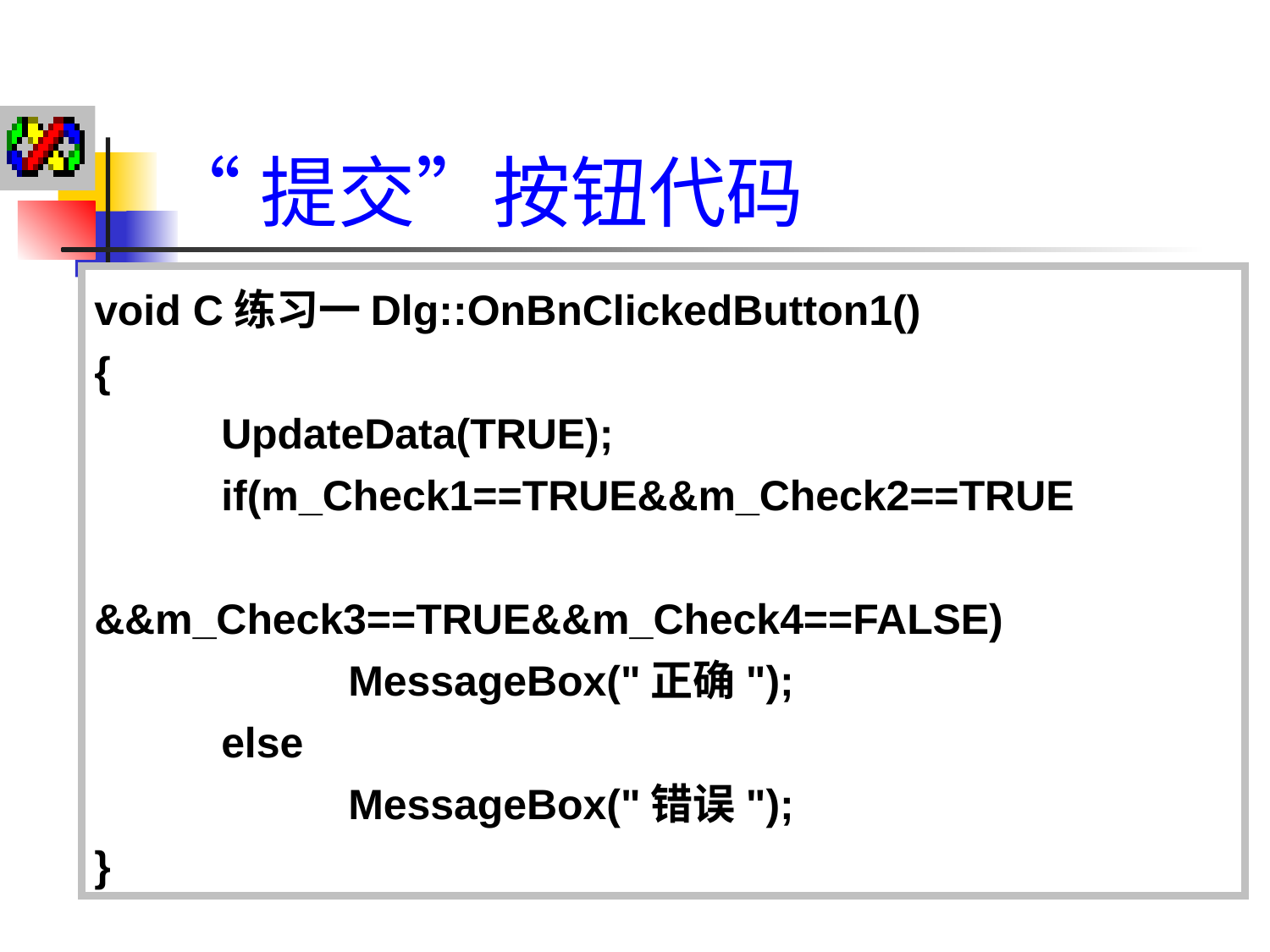

“提交”按钮代码
void C练习一Dlg::OnBnClickedButton1()
{
	UpdateData(TRUE);
	if(m_Check1==TRUE&&m_Check2==TRUE
		&&m_Check3==TRUE&&m_Check4==FALSE)
		MessageBox("正确");
	else
		MessageBox("错误");
}